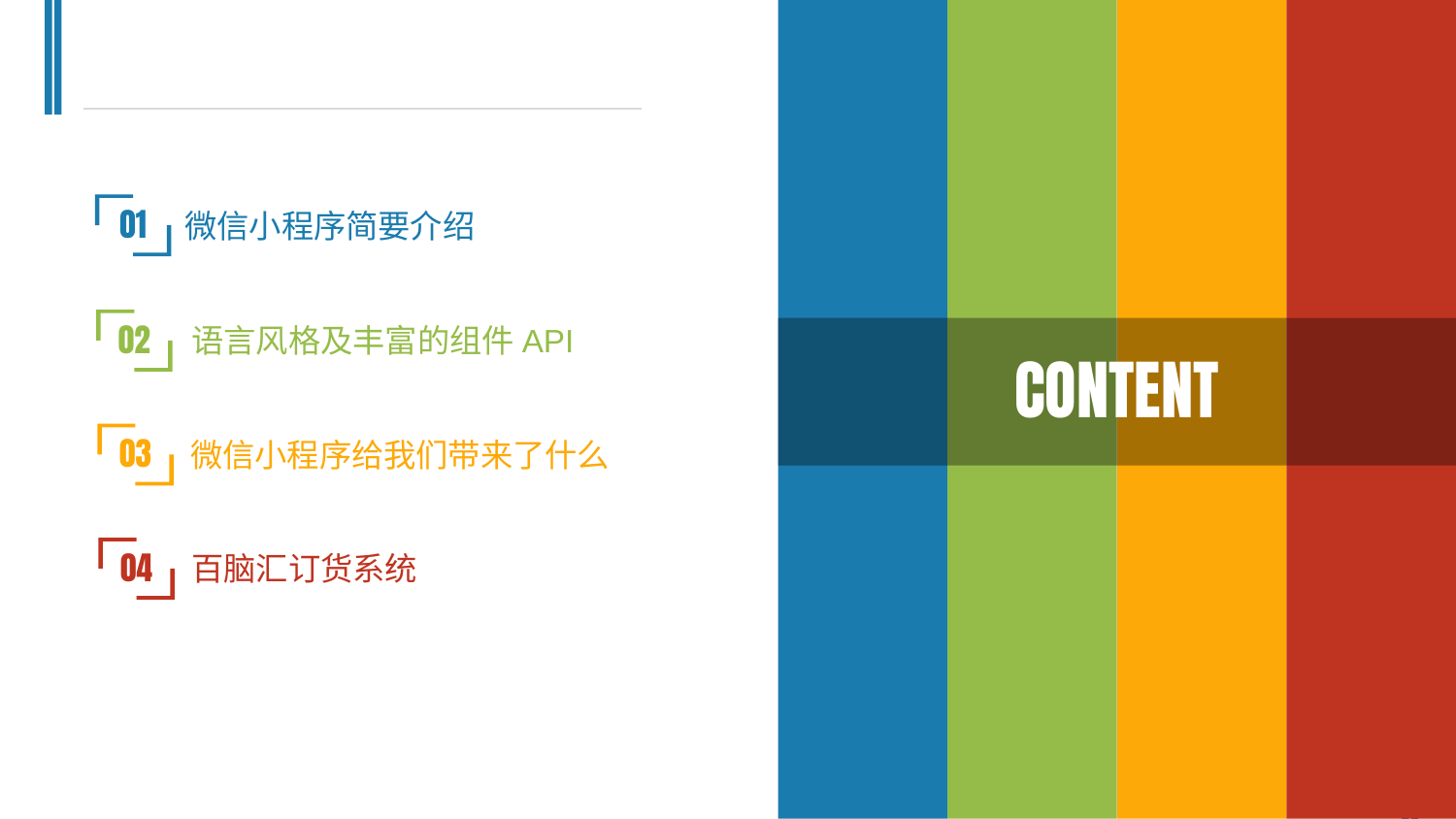

01
微信小程序简要介绍
02
语言风格及丰富的组件API
CONTENT
03
微信小程序给我们带来了什么
04
百脑汇订货系统